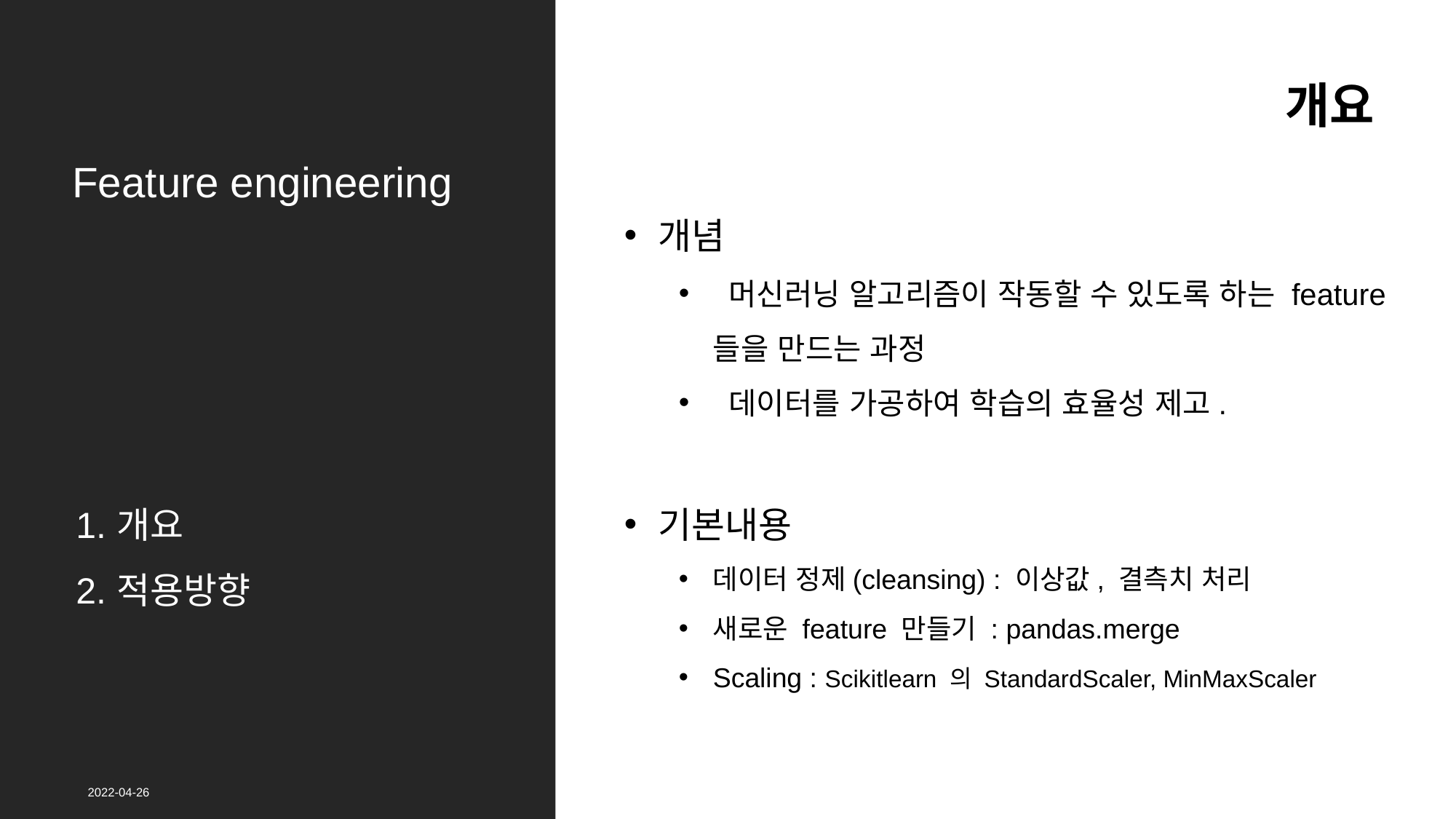

개요
Feature engineering
개념
 머신러닝 알고리즘이 작동할 수 있도록 하는 feature들을 만드는 과정
 데이터를 가공하여 학습의 효율성 제고.
개요
적용방향
기본내용
데이터 정제(cleansing) : 이상값, 결측치 처리
새로운 feature 만들기 : pandas.merge
Scaling : Scikitlearn 의 StandardScaler, MinMaxScaler
2022-04-26